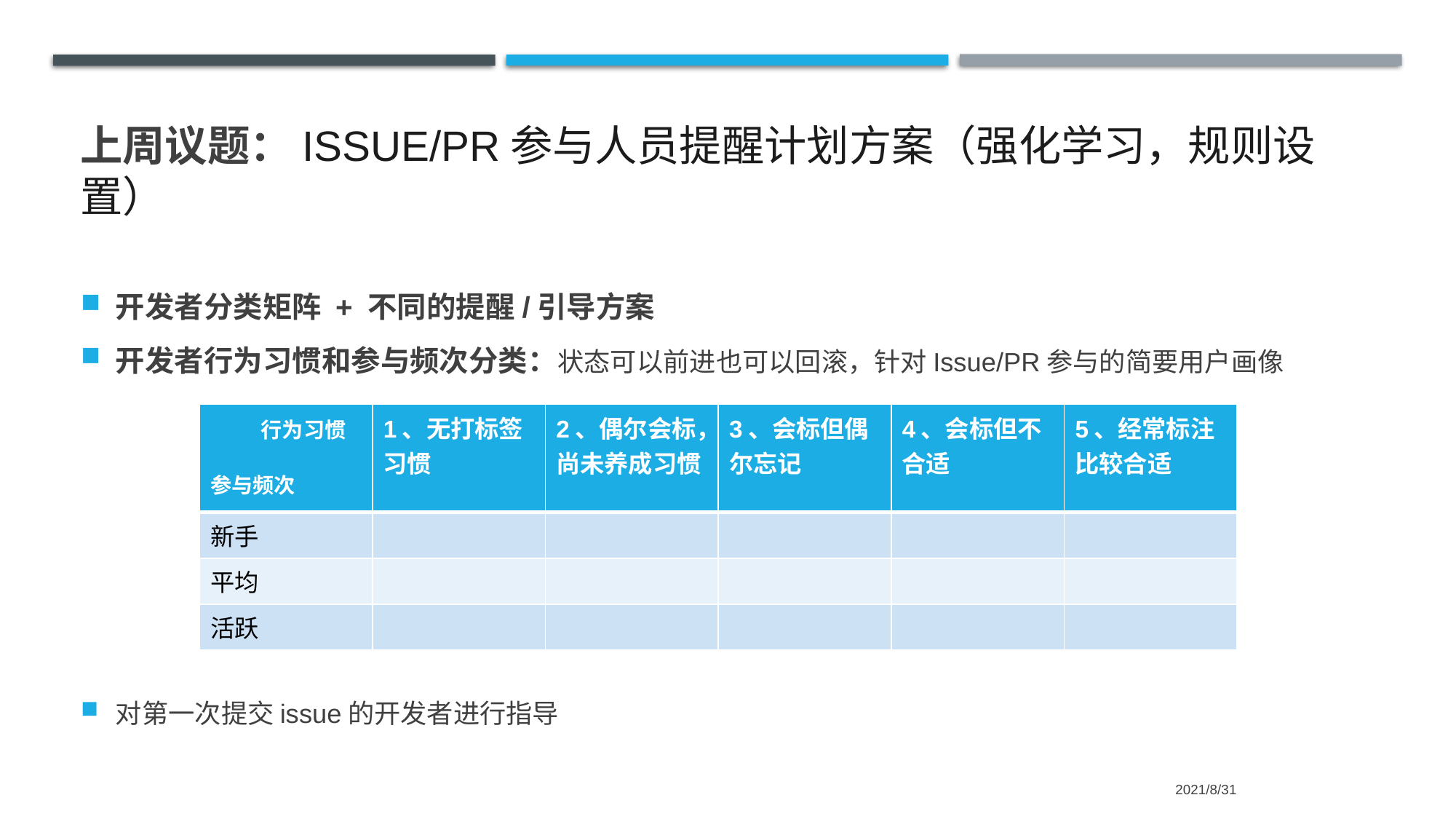

# 上周议题：issue/PR参与人员提醒计划方案（强化学习，规则设置）
开发者分类矩阵 + 不同的提醒/引导方案
开发者行为习惯和参与频次分类：状态可以前进也可以回滚，针对Issue/PR参与的简要用户画像

对第一次提交issue的开发者进行指导
| 行为习惯 参与频次 | 1、无打标签习惯 | 2、偶尔会标，尚未养成习惯 | 3、会标但偶尔忘记 | 4、会标但不合适 | 5、经常标注比较合适 |
| --- | --- | --- | --- | --- | --- |
| 新手 |  |  |  |  |  |
| 平均 |  |  |  |  |  |
| 活跃 |  |  |  |  |  |
2021/8/31